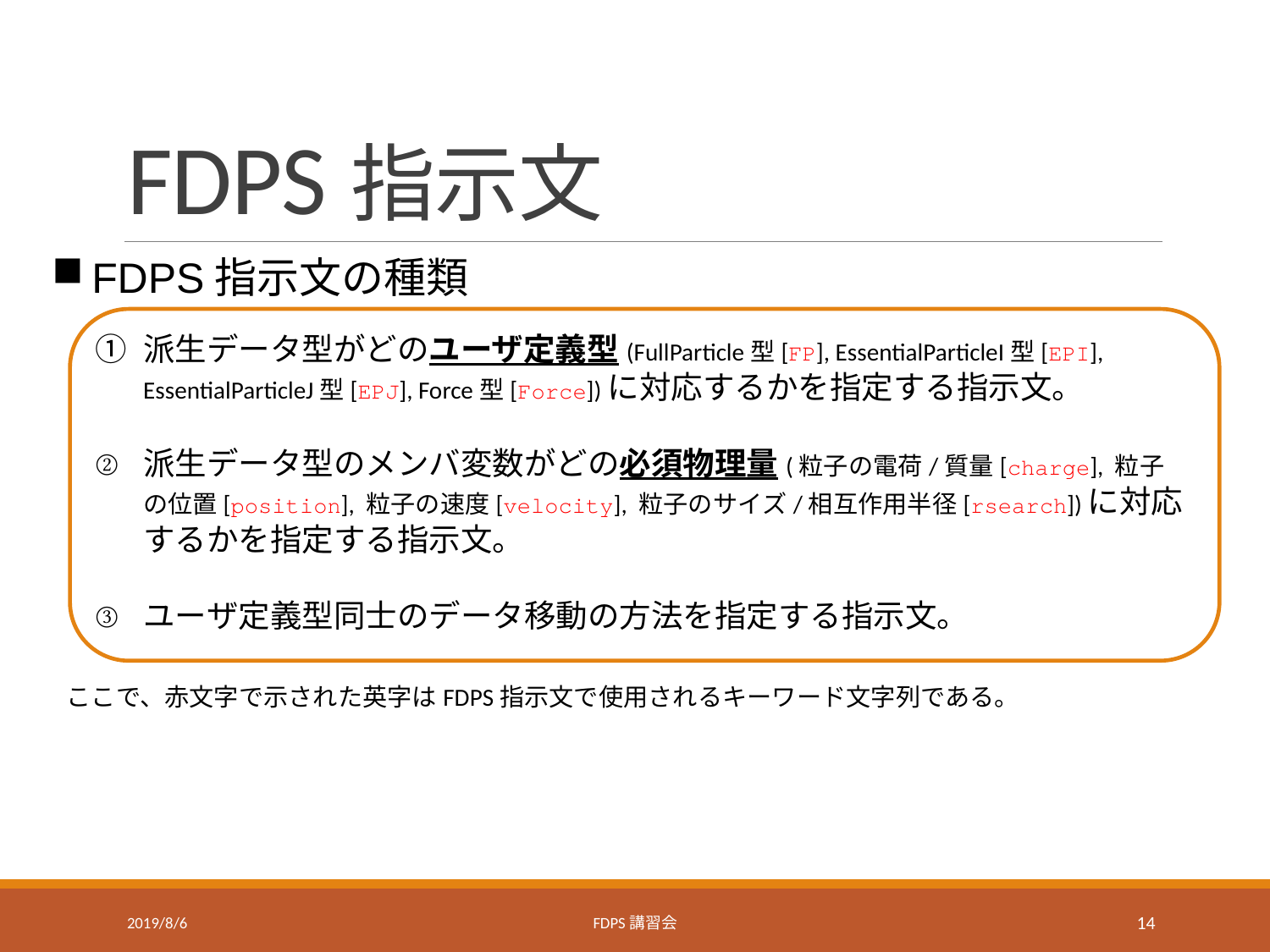

# FDPS指示文
FDPS指示文の種類

派生データ型がどのユーザ定義型(FullParticle型[FP], EssentialParticleI型[EPI], EssentialParticleJ型[EPJ], Force型[Force])に対応するかを指定する指示文。

派生データ型のメンバ変数がどの必須物理量(粒子の電荷/質量[charge], 粒子の位置[position], 粒子の速度[velocity], 粒子のサイズ/相互作用半径[rsearch])に対応するかを指定する指示文。

ユーザ定義型同士のデータ移動の方法を指定する指示文。
ここで、赤文字で示された英字はFDPS指示文で使用されるキーワード文字列である。
2019/8/6
FDPS講習会
14